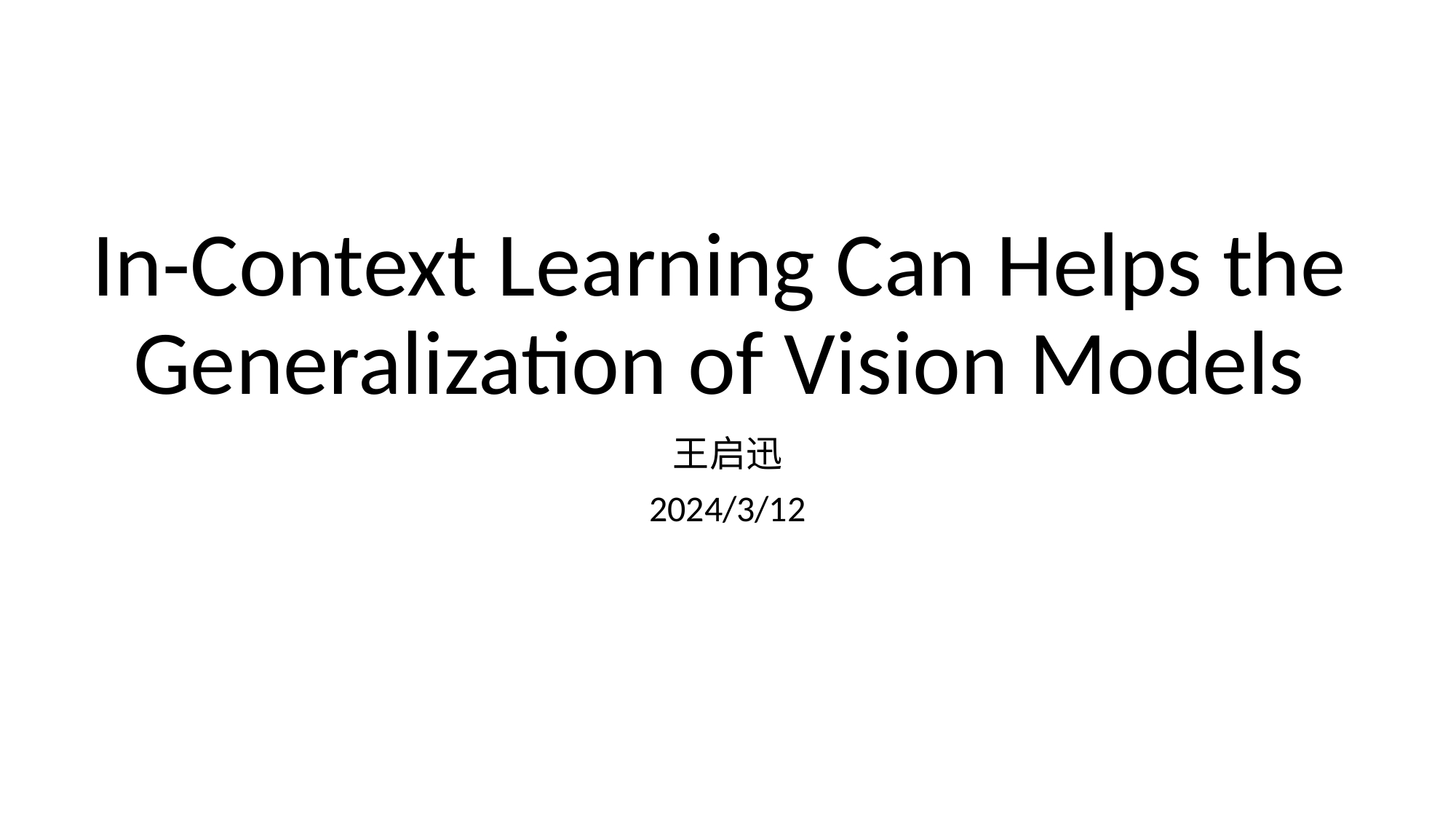

# In-Context Learning Can Helps the Generalization of Vision Models
王启迅
2024/3/12